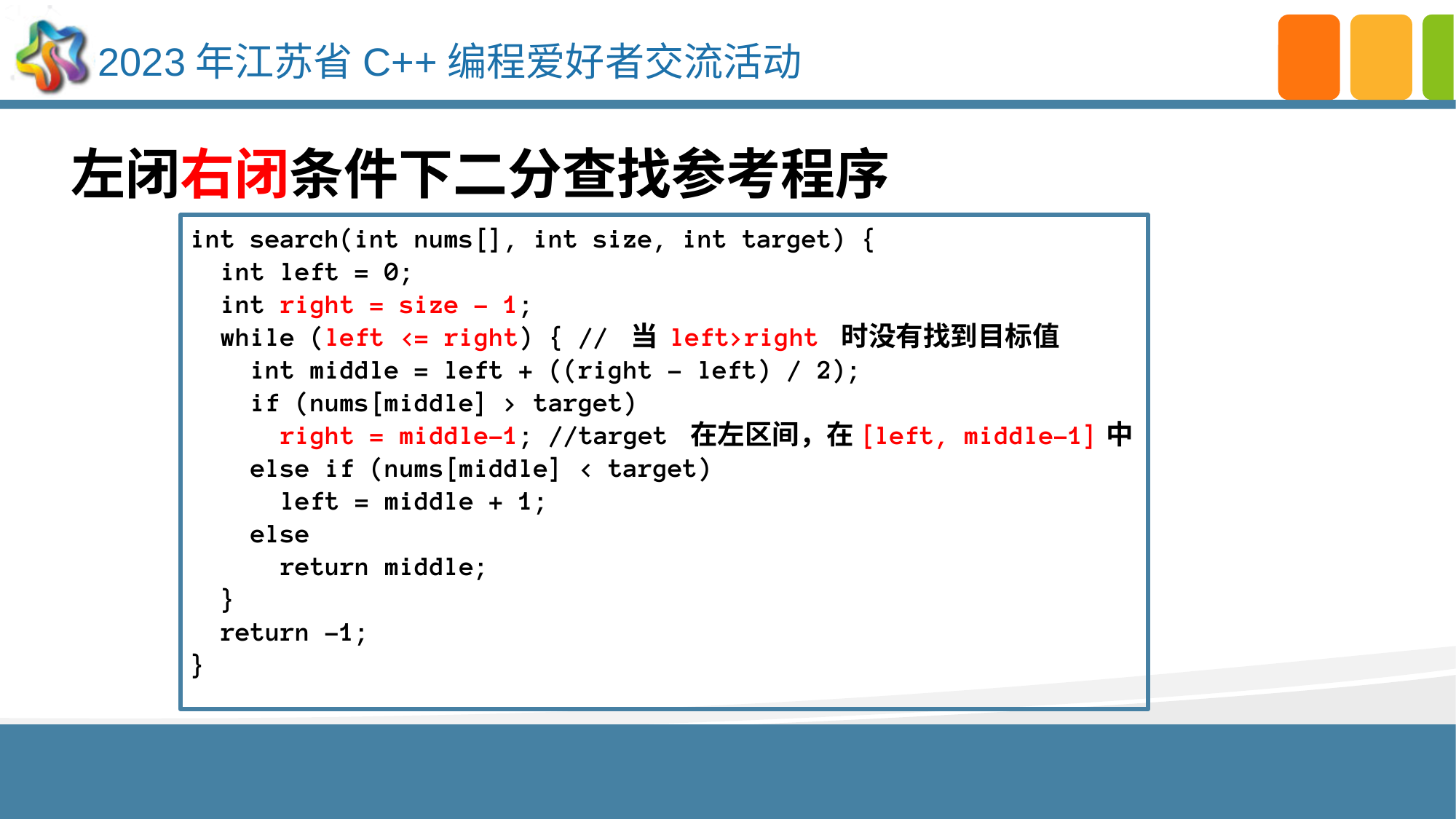

左闭右闭条件下二分查找参考程序
int search(int nums[], int size, int target) {
  int left = 0;
  int right = size - 1;
  while (left <= right) { // 当 left>right 时没有找到目标值
    int middle = left + ((right - left) / 2);
    if (nums[middle] > target)
      right = middle-1; //target 在左区间，在[left, middle-1]中
    else if (nums[middle] < target)
      left = middle + 1;
    else
      return middle;
  }
  return -1;
}